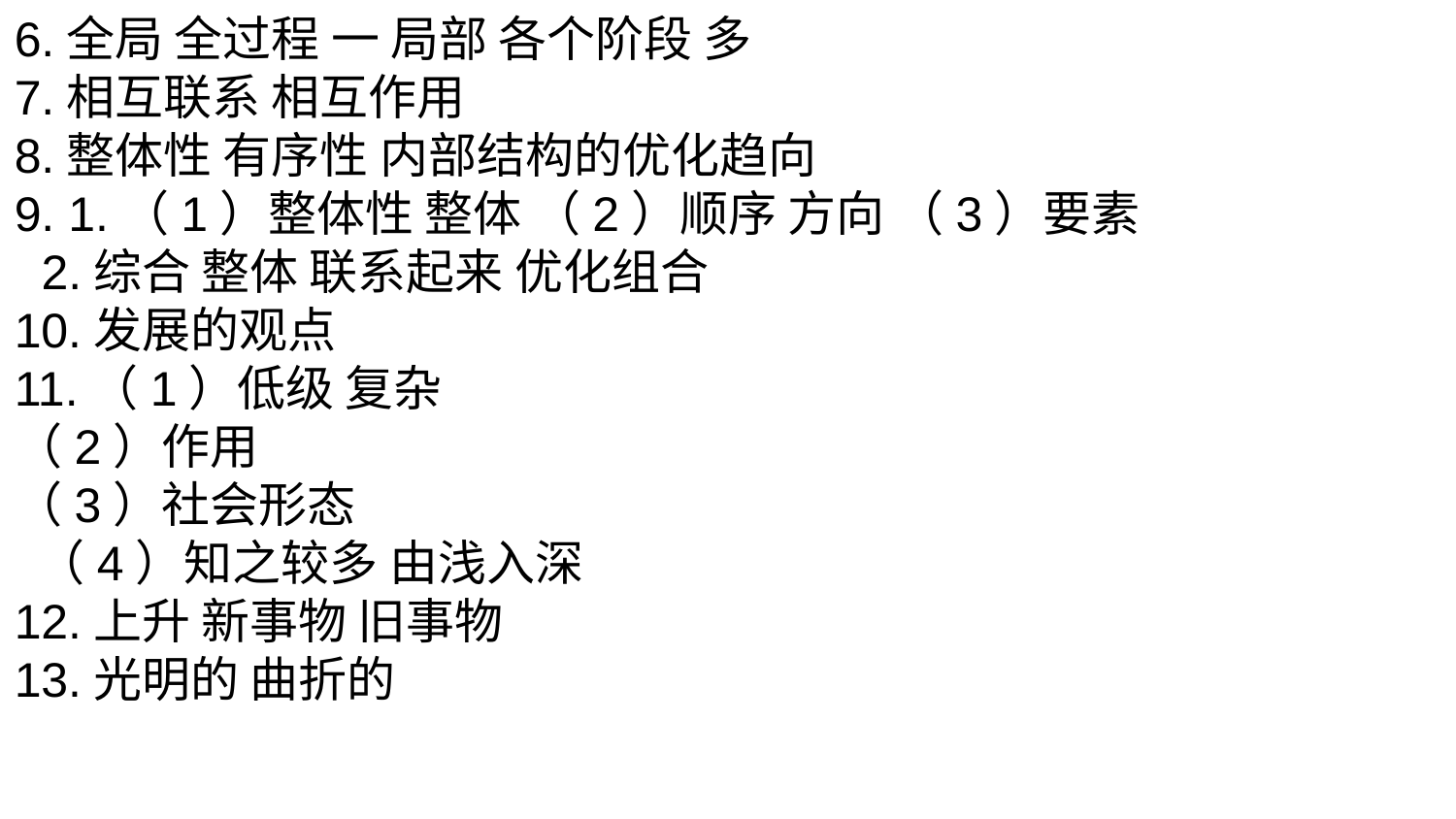

6.全局 全过程 一 局部 各个阶段 多
7.相互联系 相互作用
8.整体性 有序性 内部结构的优化趋向
9. 1.（1）整体性 整体 （2）顺序 方向 （3）要素
  2.综合 整体 联系起来 优化组合
10.发展的观点
11.（1）低级 复杂
（2）作用
（3）社会形态
 （4）知之较多 由浅入深
12.上升 新事物 旧事物
13.光明的 曲折的